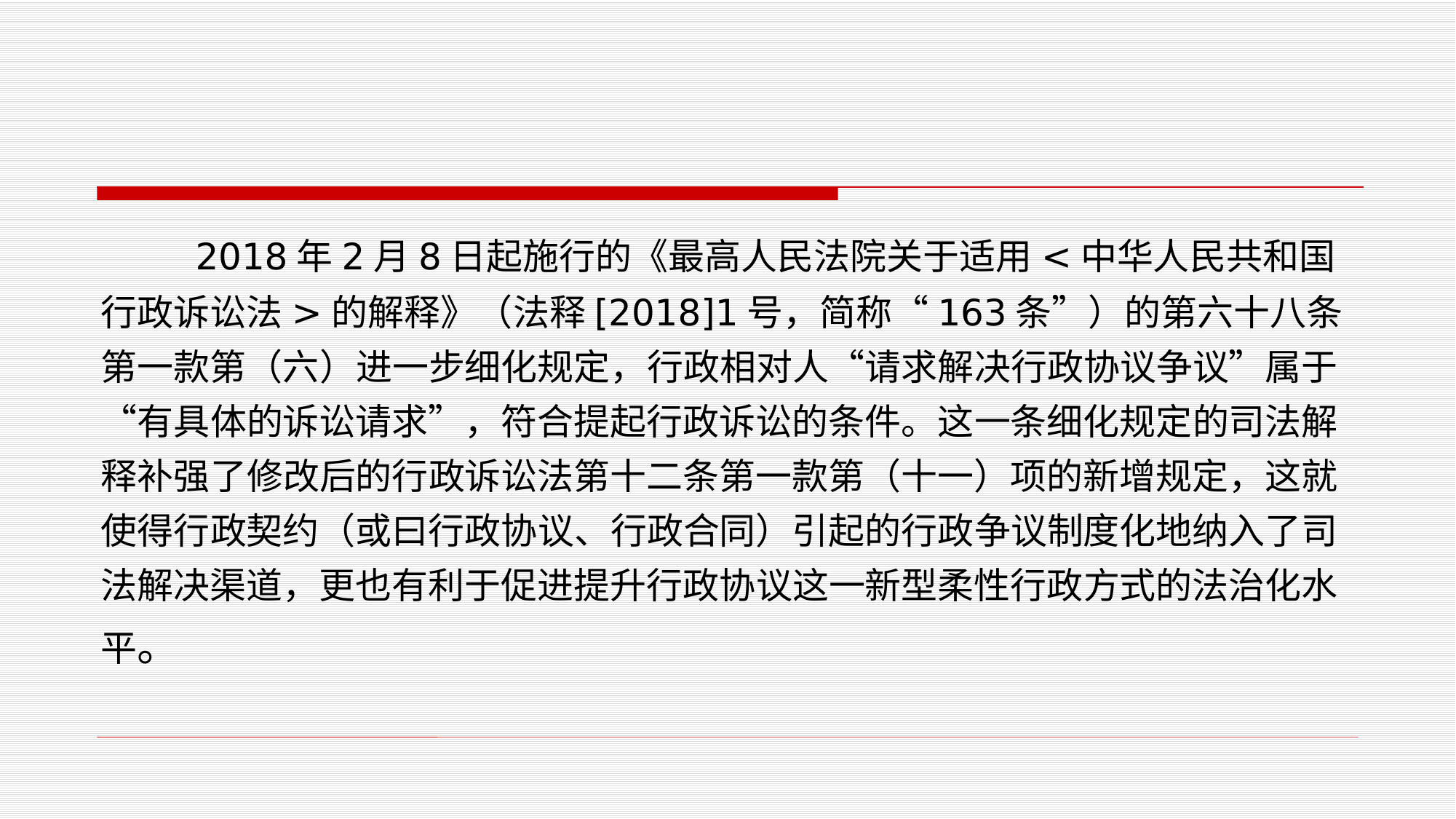

#
       2018年2月8日起施行的《最高人民法院关于适用<中华人民共和国行政诉讼法>的解释》（法释[2018]1号，简称“163条”）的第六十八条第一款第（六）进一步细化规定，行政相对人“请求解决行政协议争议”属于“有具体的诉讼请求”，符合提起行政诉讼的条件。这一条细化规定的司法解释补强了修改后的行政诉讼法第十二条第一款第（十一）项的新增规定，这就使得行政契约（或曰行政协议、行政合同）引起的行政争议制度化地纳入了司法解决渠道，更也有利于促进提升行政协议这一新型柔性行政方式的法治化水平。